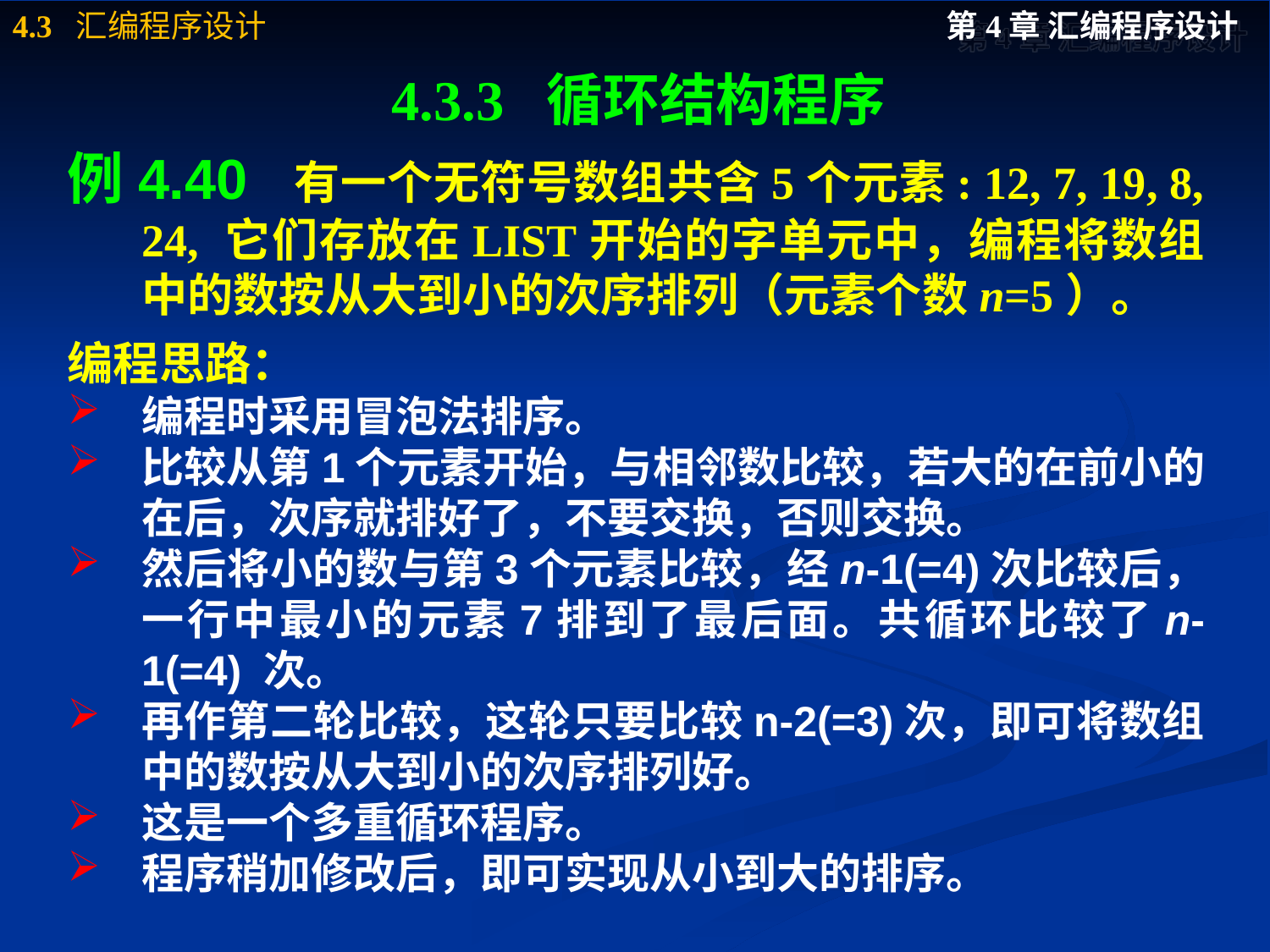

# 4.3.3  循环结构程序
例4.40  有一个无符号数组共含5个元素: 12, 7, 19, 8, 24, 它们存放在LIST开始的字单元中，编程将数组中的数按从大到小的次序排列（元素个数n=5）。
编程思路：
编程时采用冒泡法排序。
比较从第1个元素开始，与相邻数比较，若大的在前小的在后，次序就排好了，不要交换，否则交换。
然后将小的数与第3个元素比较，经n-1(=4)次比较后，一行中最小的元素7排到了最后面。共循环比较了n-1(=4) 次。
再作第二轮比较，这轮只要比较n-2(=3)次，即可将数组中的数按从大到小的次序排列好。
这是一个多重循环程序。
程序稍加修改后，即可实现从小到大的排序。